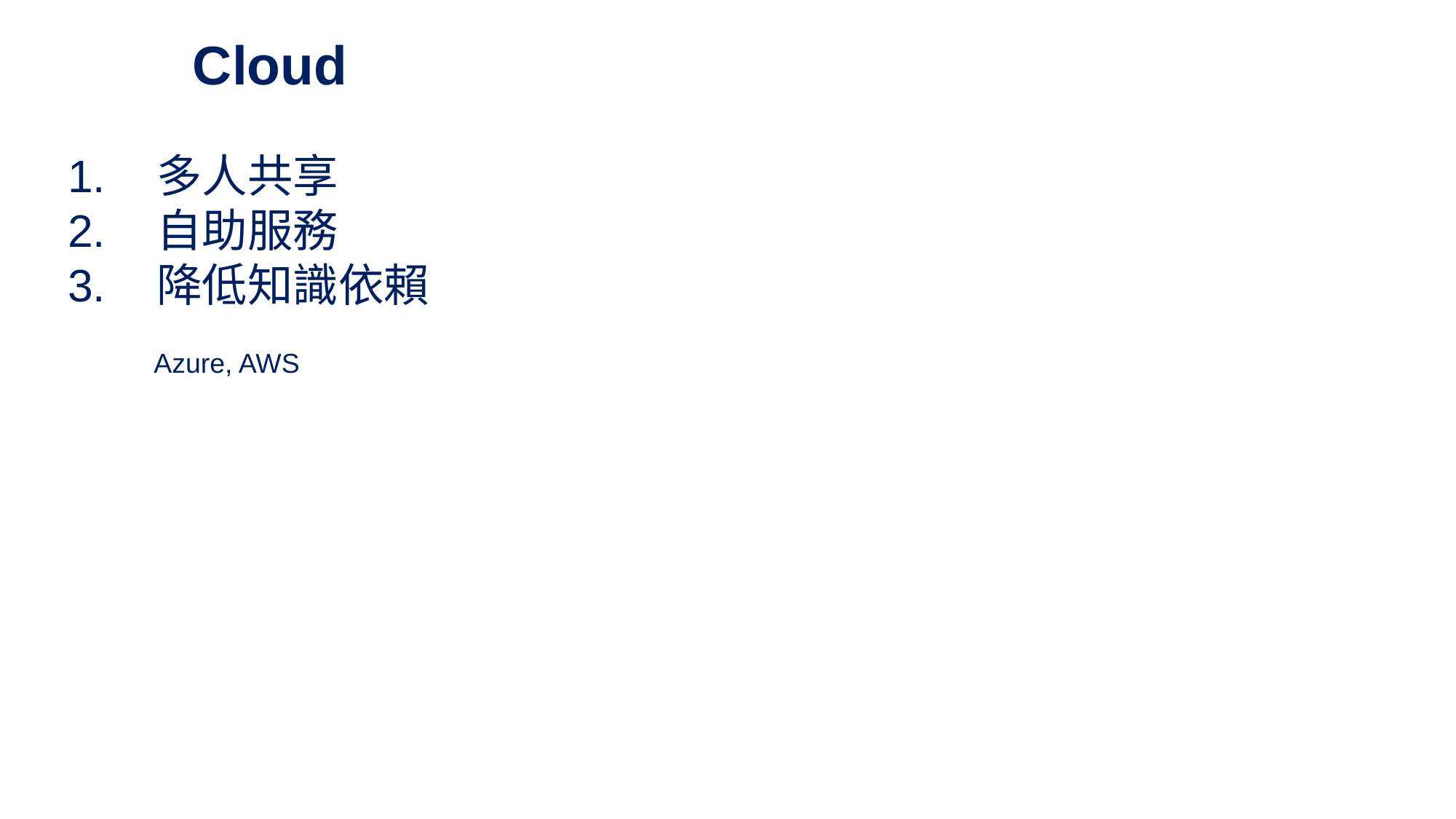

# Cloud
多人共享
自助服務
降低知識依賴
Azure, AWS